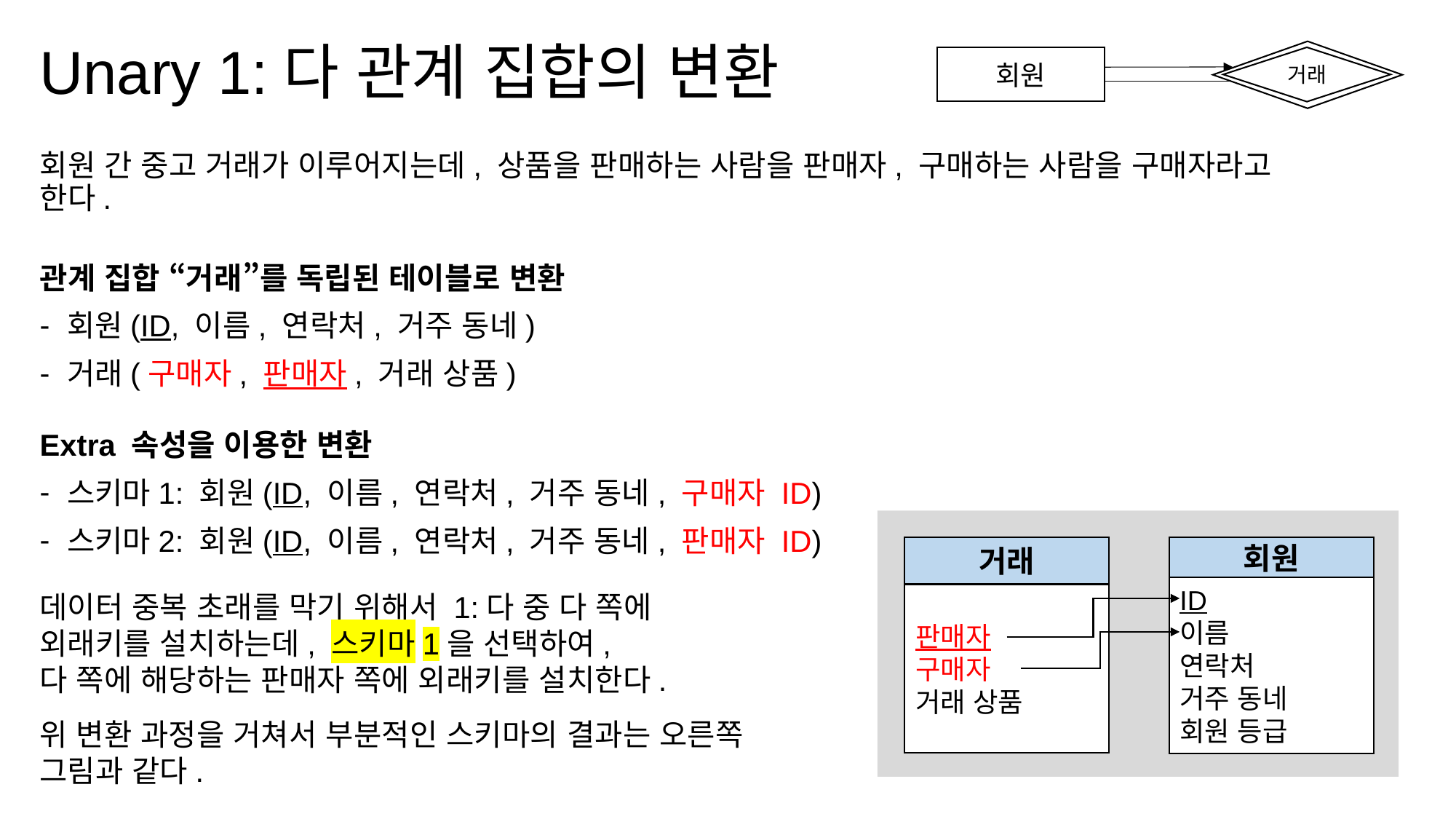

Unary 1:다 관계 집합의 변환

회원
거래
회원 간 중고 거래가 이루어지는데, 상품을 판매하는 사람을 판매자, 구매하는 사람을 구매자라고 한다.

관계 집합 “거래”를 독립된 테이블로 변환
회원(ID, 이름, 연락처, 거주 동네)
거래(구매자, 판매자, 거래 상품)

Extra 속성을 이용한 변환
스키마1: 회원(ID, 이름, 연락처, 거주 동네, 구매자 ID)
스키마2: 회원(ID, 이름, 연락처, 거주 동네, 판매자 ID)

거래
판매자
구매자
거래 상품
회원
ID
이름
연락처
거주 동네
회원 등급
데이터 중복 초래를 막기 위해서 1:다 중 다 쪽에
외래키를 설치하는데, 스키마1을 선택하여,
다 쪽에 해당하는 판매자 쪽에 외래키를 설치한다.

위 변환 과정을 거쳐서 부분적인 스키마의 결과는 오른쪽
그림과 같다.